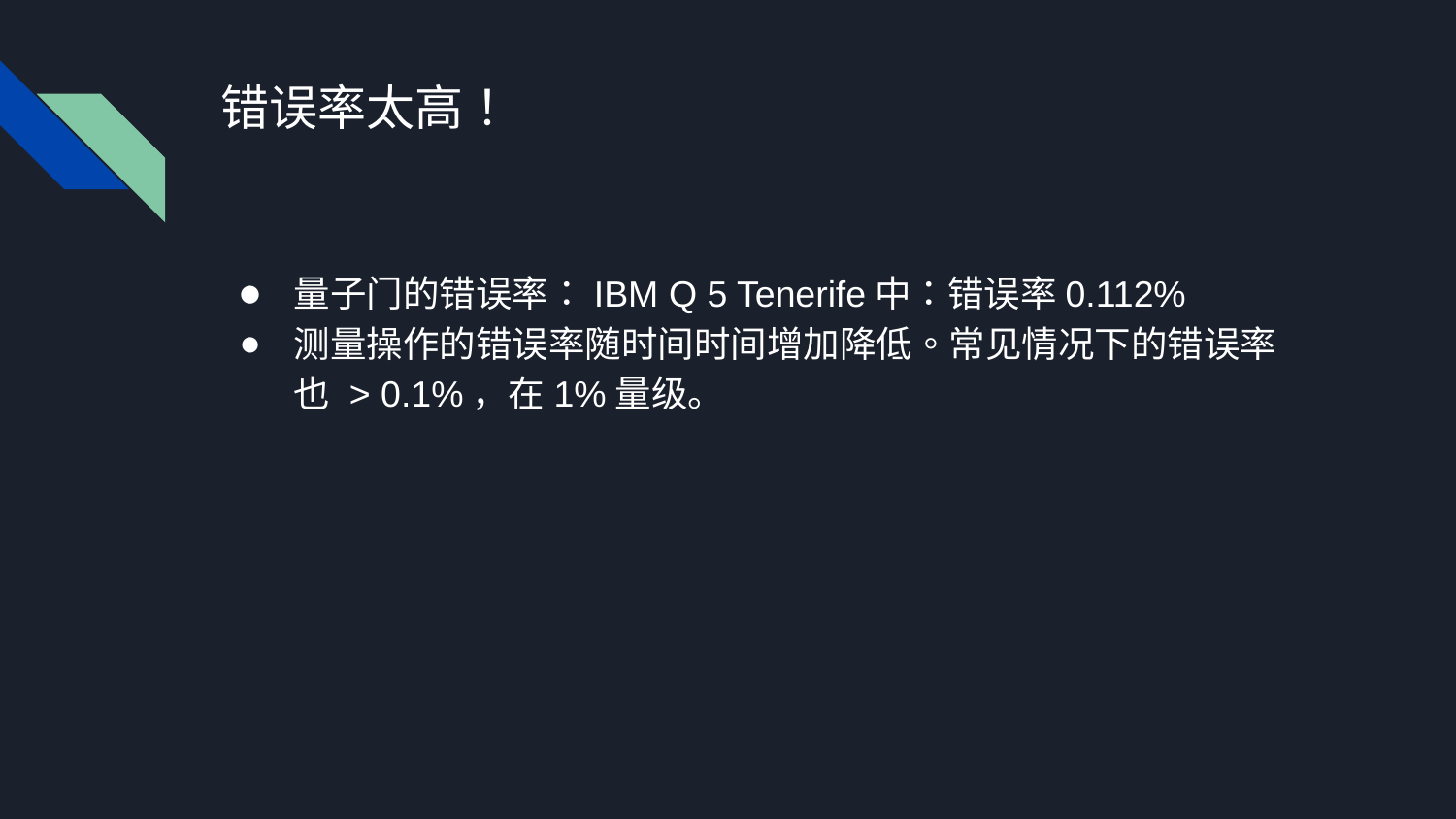

# 错误率太高！
量子门的错误率：IBM Q 5 Tenerife中：错误率0.112%
测量操作的错误率随时间时间增加降低。常见情况下的错误率也 > 0.1%，在1%量级。